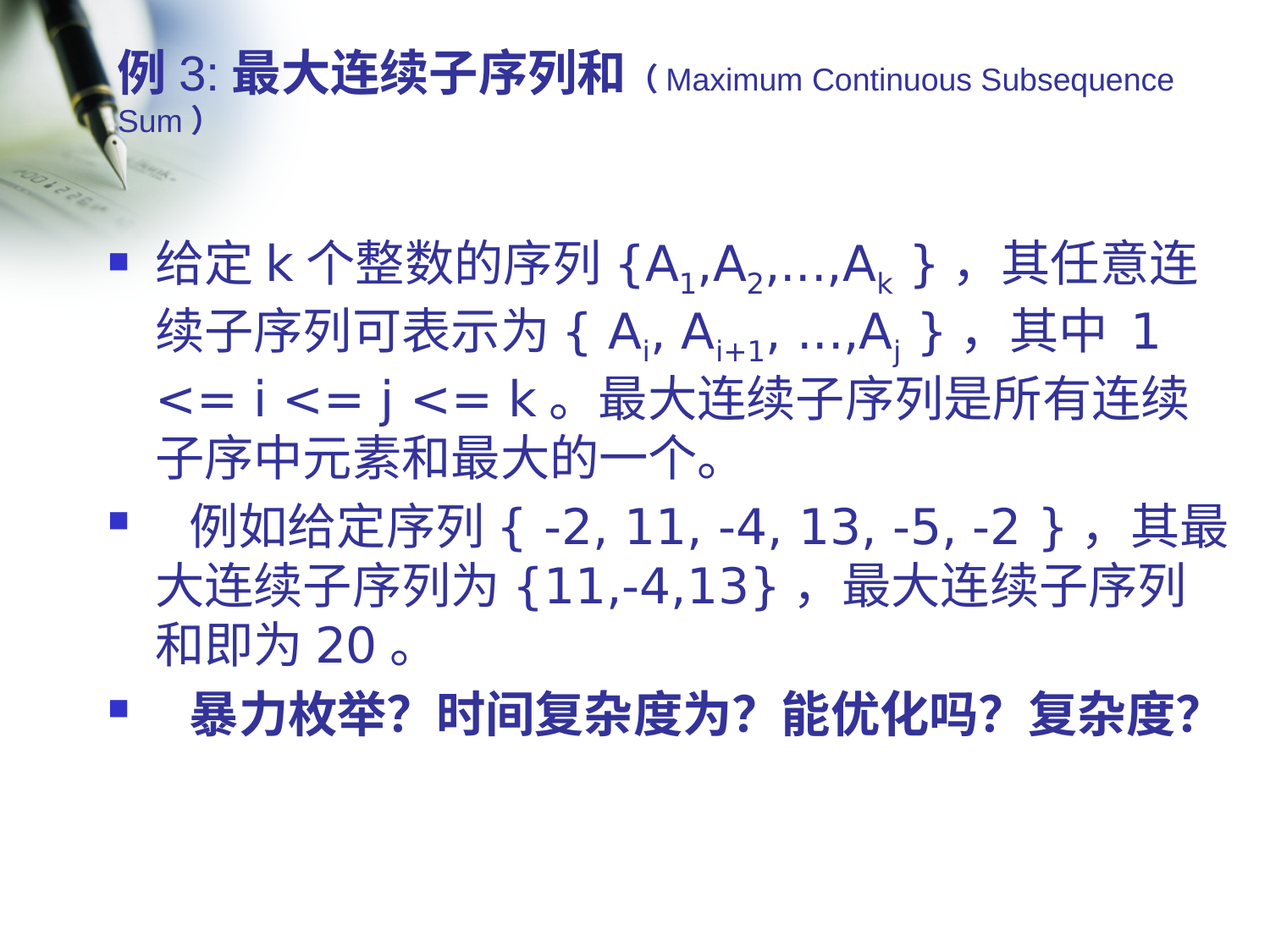

# 例3:最大连续子序列和（Maximum Continuous Subsequence Sum）
给定k个整数的序列{A1,A2,...,Ak }，其任意连续子序列可表示为{ Ai, Ai+1, ...,Aj }，其中 1 <= i <= j <= k。最大连续子序列是所有连续子序中元素和最大的一个。
  例如给定序列{ -2, 11, -4, 13, -5, -2 }，其最大连续子序列为{11,-4,13}，最大连续子序列和即为20。
  暴力枚举？时间复杂度为？能优化吗？复杂度？